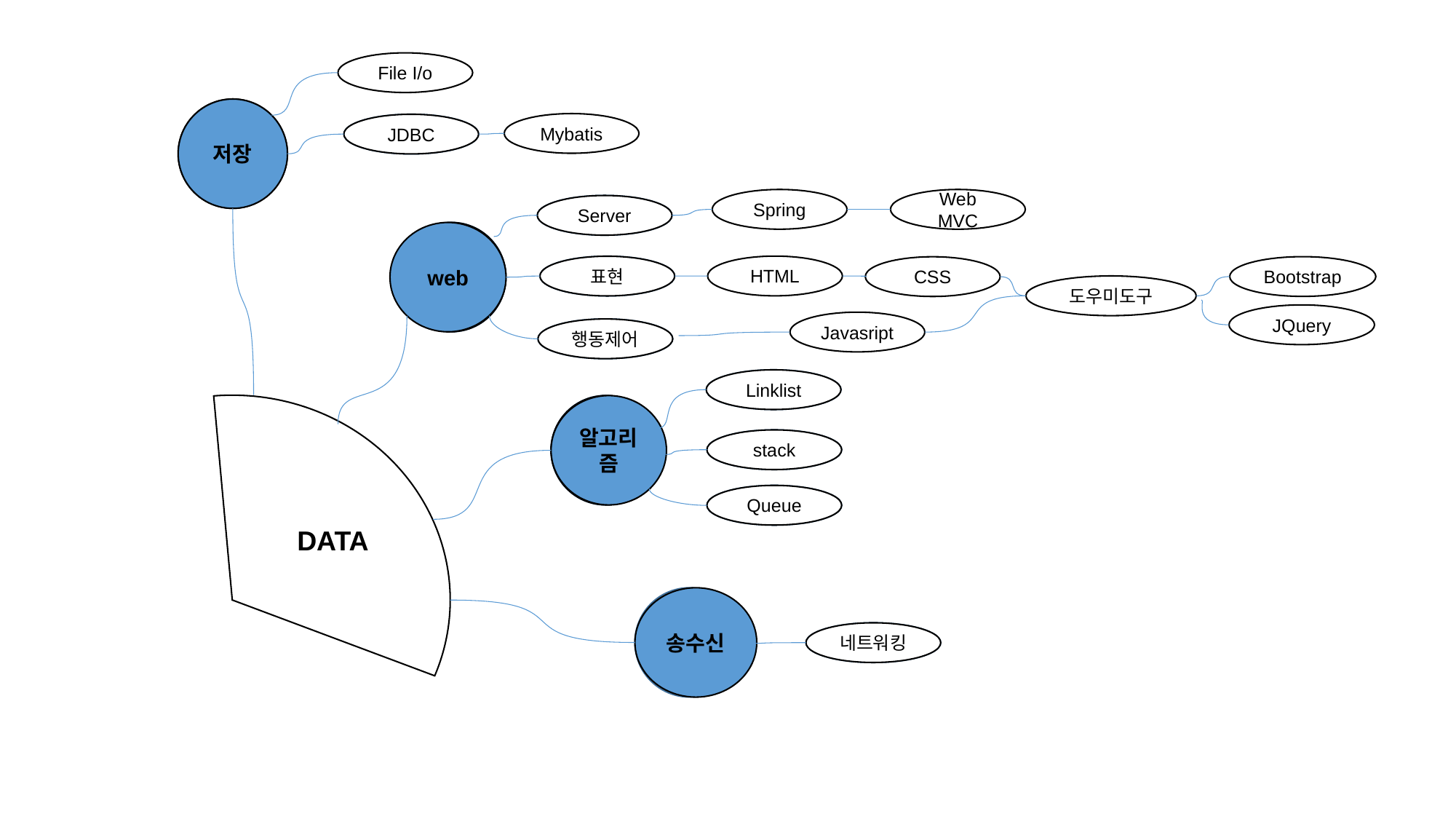

File I/o
저장
저장
Mybatis

JDBC
Spring
Web MVC

Server
web

web
HTML

표현
Bootstrap
CSS
도우미도구

JQuery
Javasript

행동제어

Linklist

DATA

알고리즘
알고리즘

stack

Queue

송수신

네트워킹